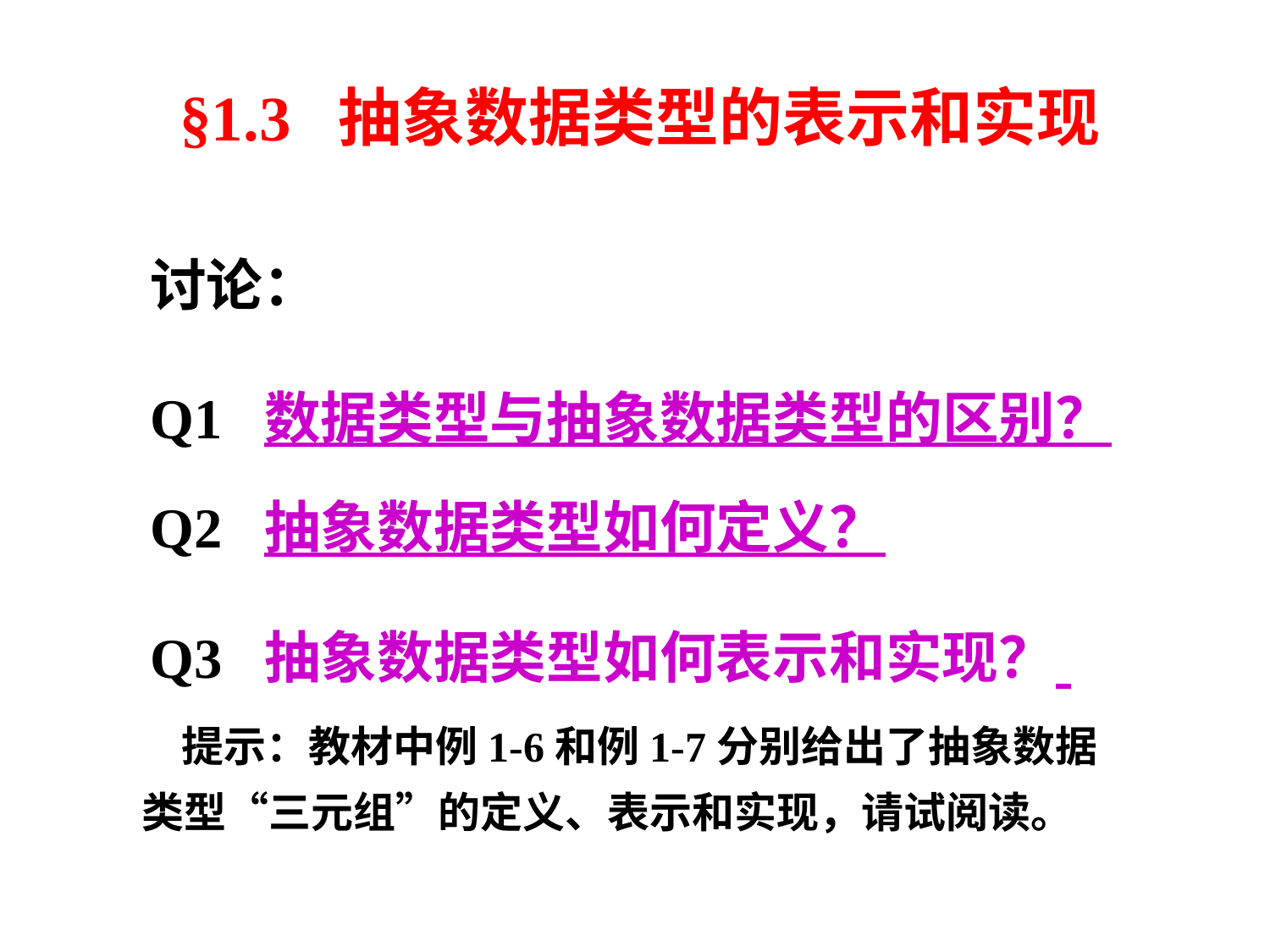

# §1.3  抽象数据类型的表示和实现
讨论：
Q1  数据类型与抽象数据类型的区别？
Q2  抽象数据类型如何定义？
Q3  抽象数据类型如何表示和实现？
提示：教材中例1-6和例1-7分别给出了抽象数据类型“三元组”的定义、表示和实现，请试阅读。